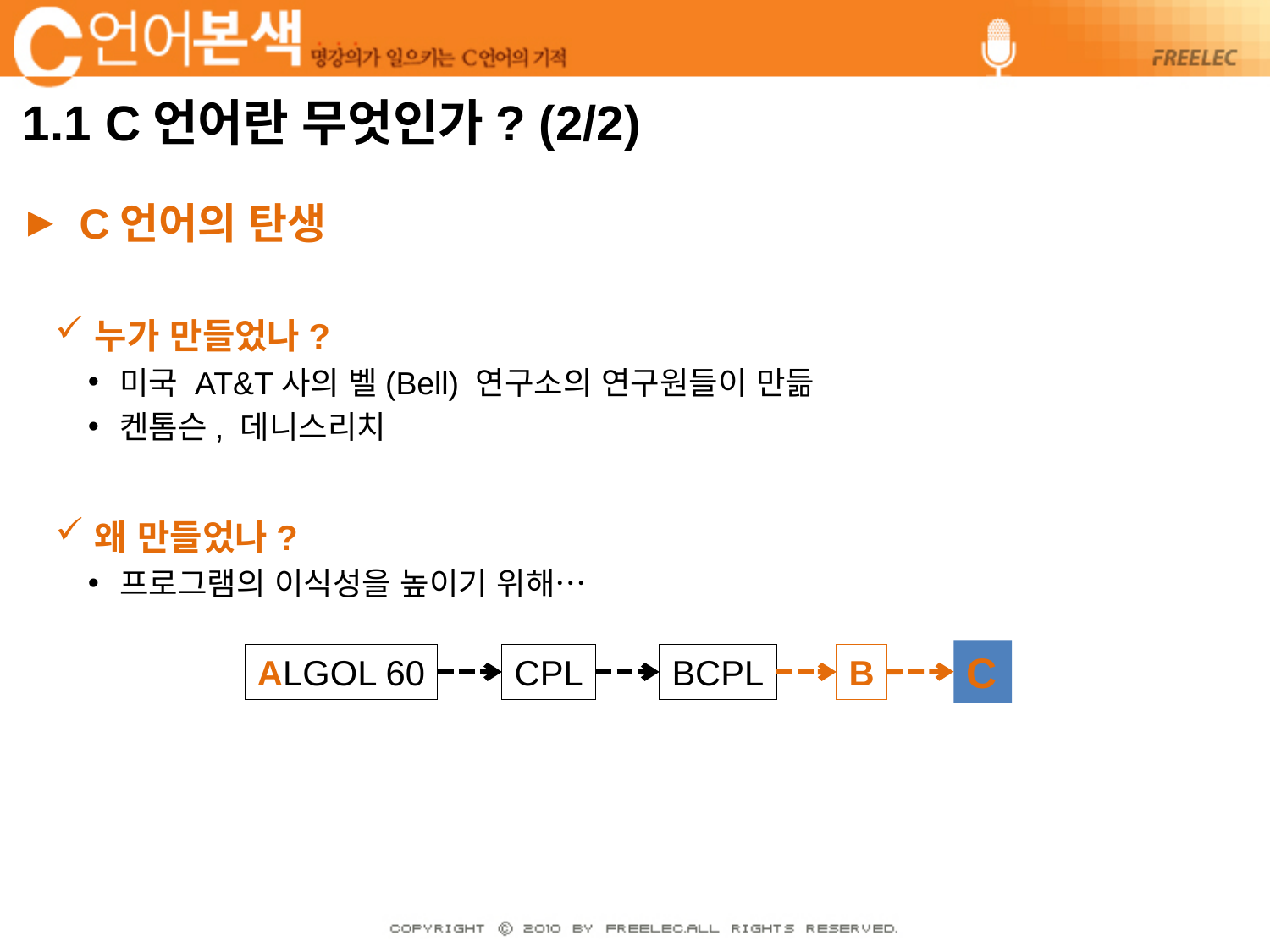

# 1.1 C언어란 무엇인가? (2/2)
 C언어의 탄생

누가 만들었나?
미국 AT&T사의 벨(Bell) 연구소의 연구원들이 만듦
켄톰슨, 데니스리치

왜 만들었나?
프로그램의 이식성을 높이기 위해…

C
ALGOL 60
CPL
BCPL
B